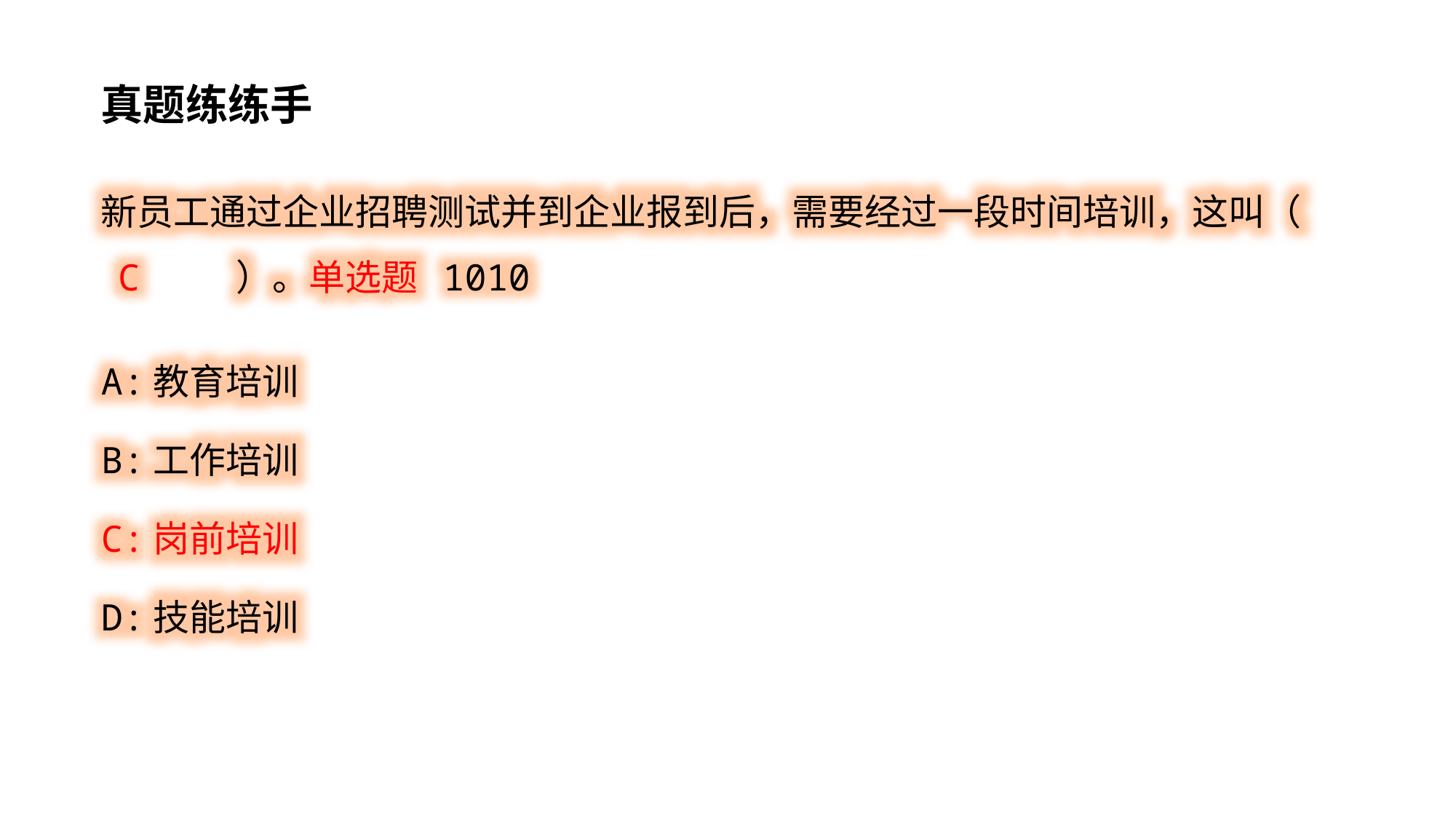

真题练练手
新员工通过企业招聘测试并到企业报到后，需要经过一段时间培训，这叫（    C    ）。单选题  1010

A:教育培训

B:工作培训

C:岗前培训

D:技能培训